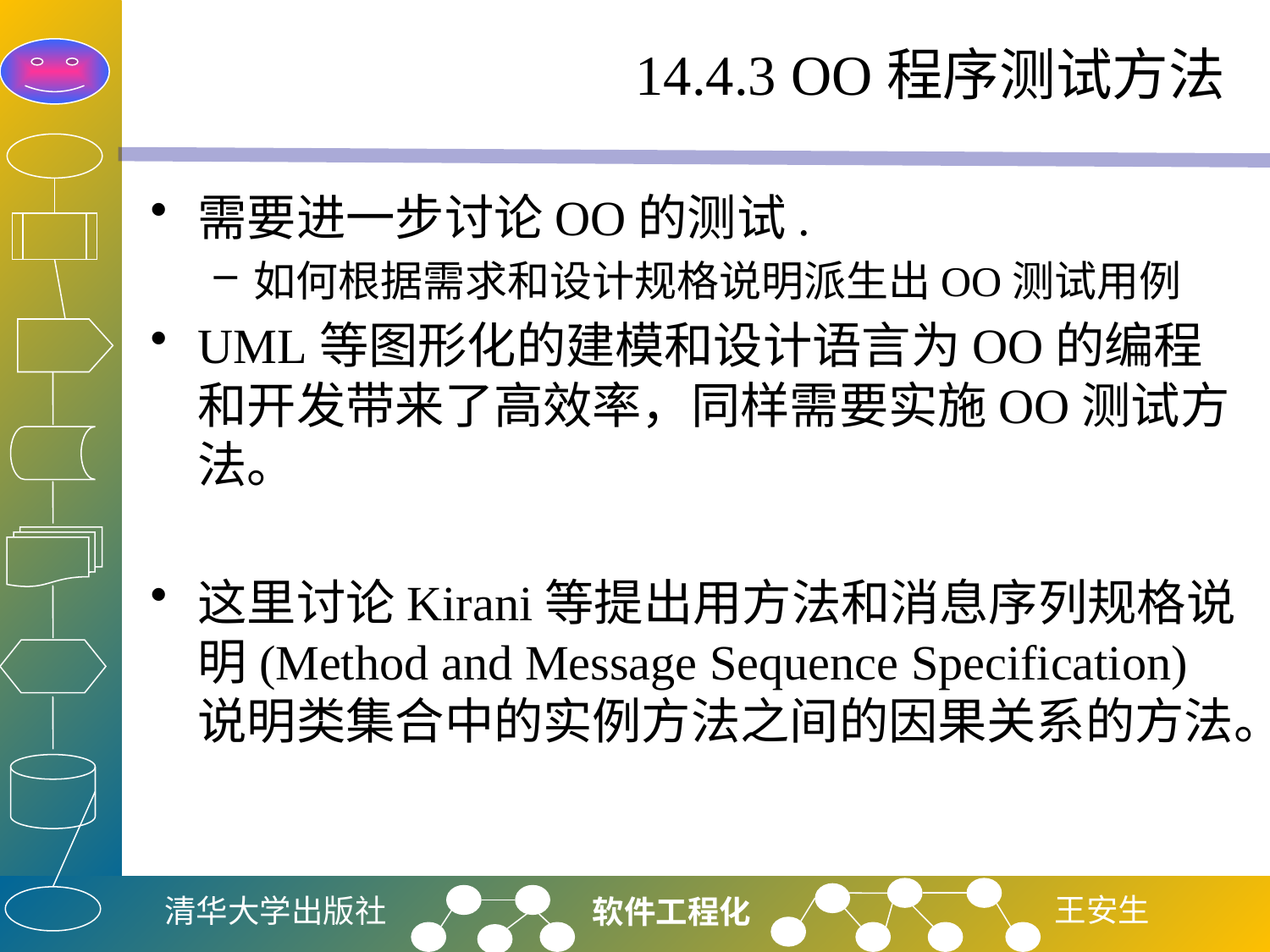

# 14.4.3 OO程序测试方法
需要进一步讨论OO的测试.
如何根据需求和设计规格说明派生出OO测试用例
UML等图形化的建模和设计语言为OO的编程和开发带来了高效率，同样需要实施OO测试方法。

这里讨论Kirani等提出用方法和消息序列规格说明(Method and Message Sequence Specification)说明类集合中的实例方法之间的因果关系的方法。